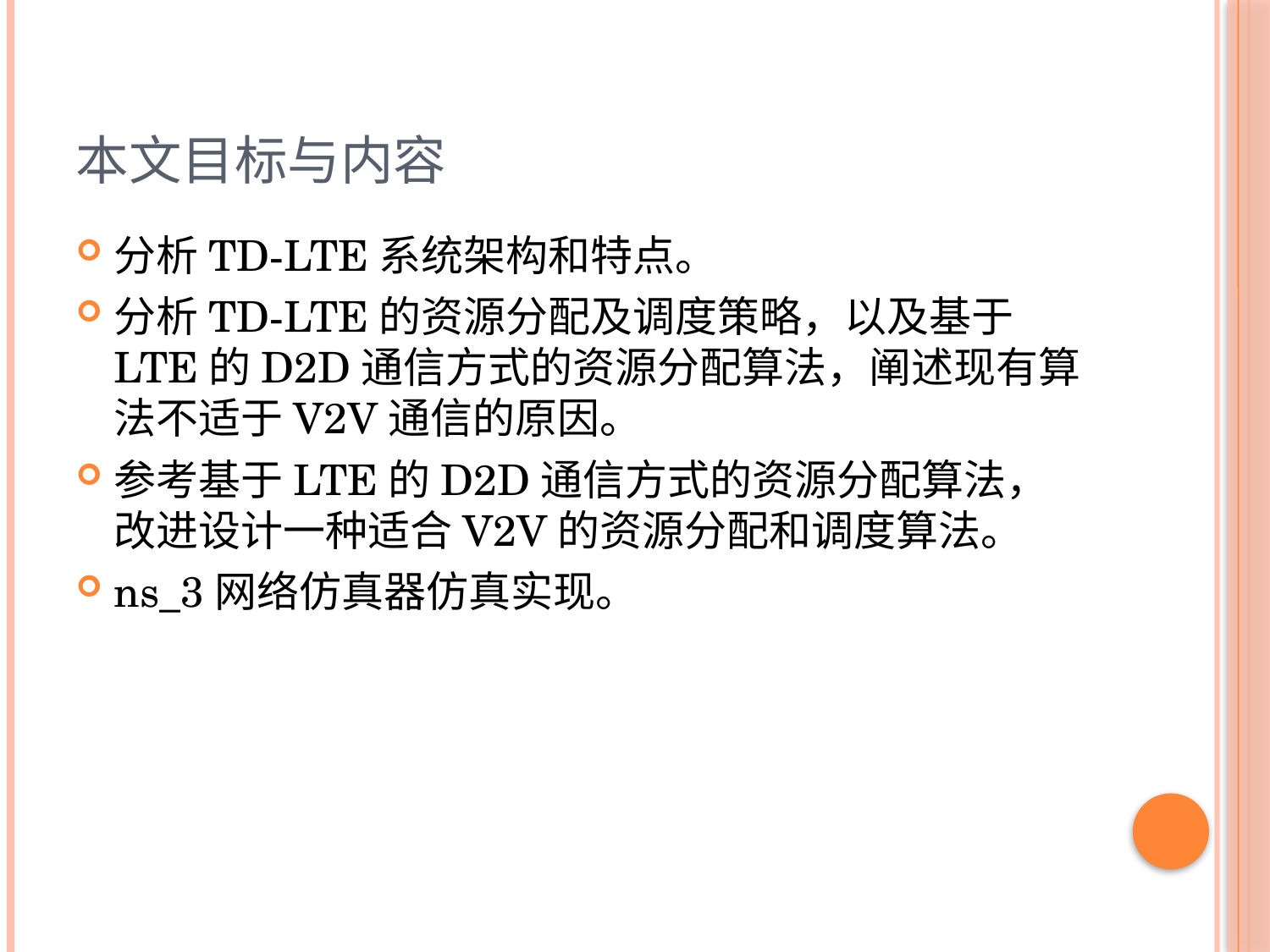

# 本文目标与内容
分析TD-LTE系统架构和特点。
分析TD-LTE的资源分配及调度策略，以及基于LTE的D2D通信方式的资源分配算法，阐述现有算法不适于V2V通信的原因。
参考基于LTE的D2D通信方式的资源分配算法，改进设计一种适合V2V的资源分配和调度算法。
ns_3网络仿真器仿真实现。